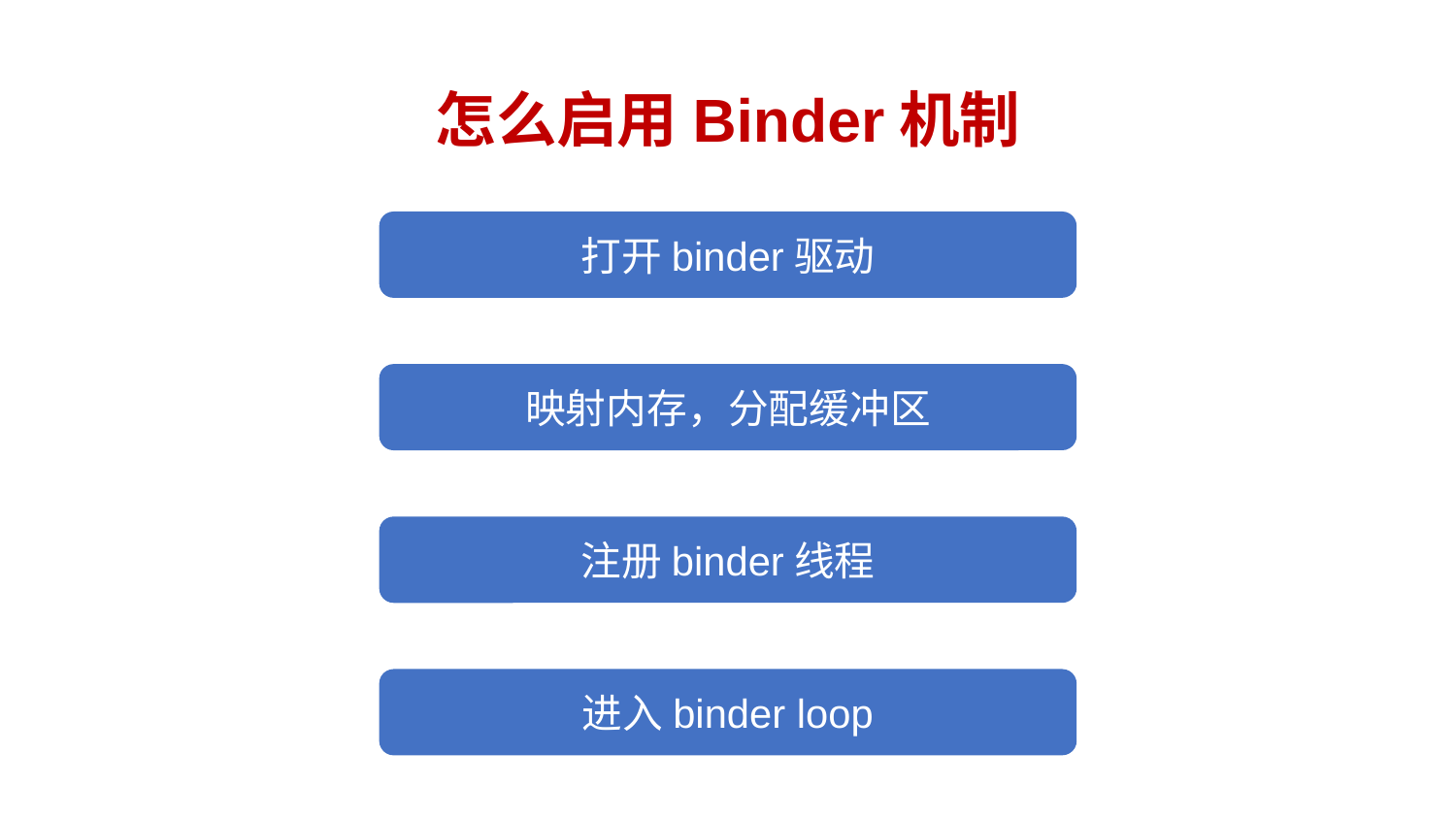

# 怎么启用Binder机制
打开binder驱动
映射内存，分配缓冲区
注册binder线程
进入binder loop